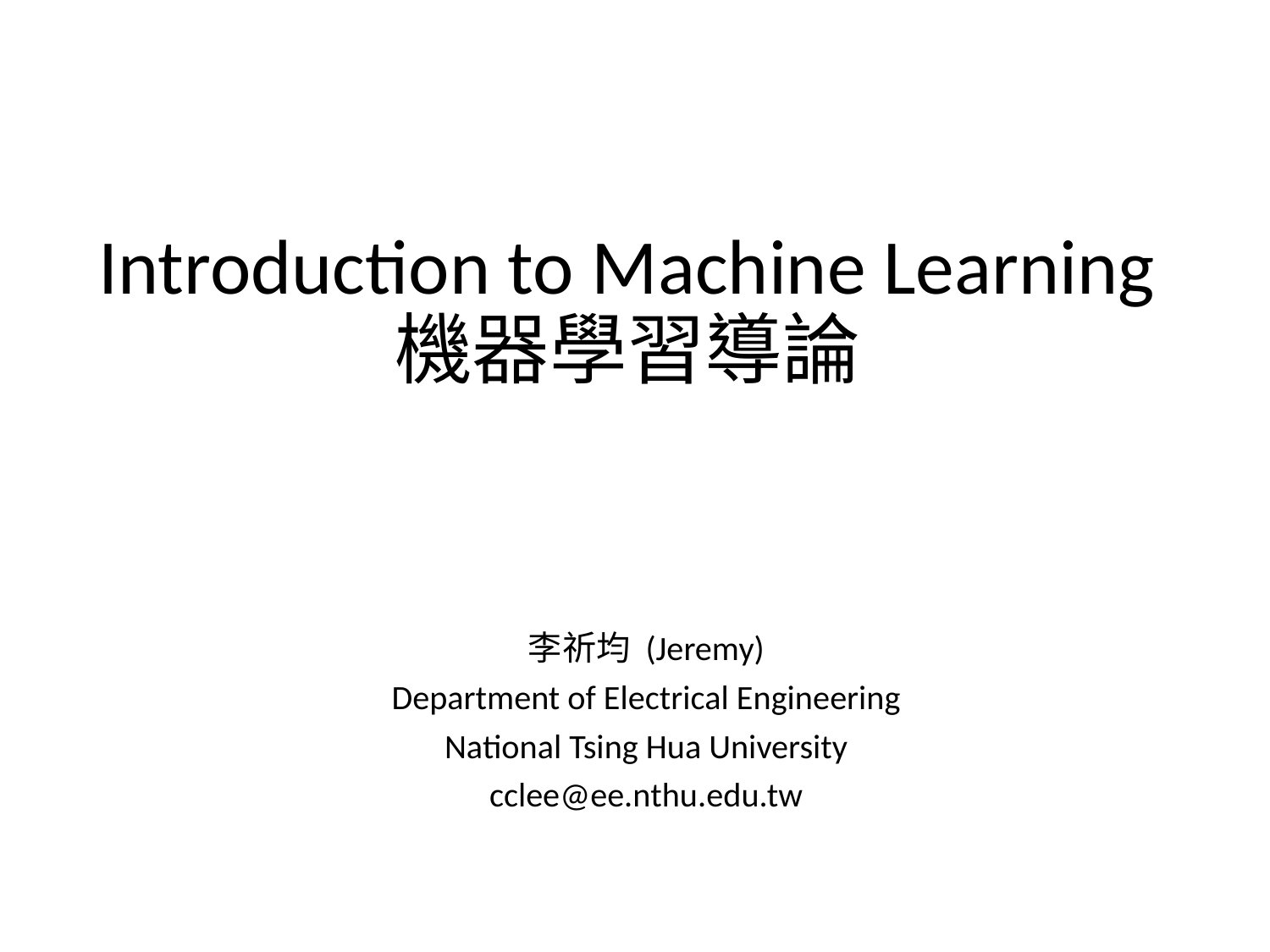

# Introduction to Machine Learning 機器學習導論
李祈均 (Jeremy)
Department of Electrical Engineering
National Tsing Hua University
cclee@ee.nthu.edu.tw